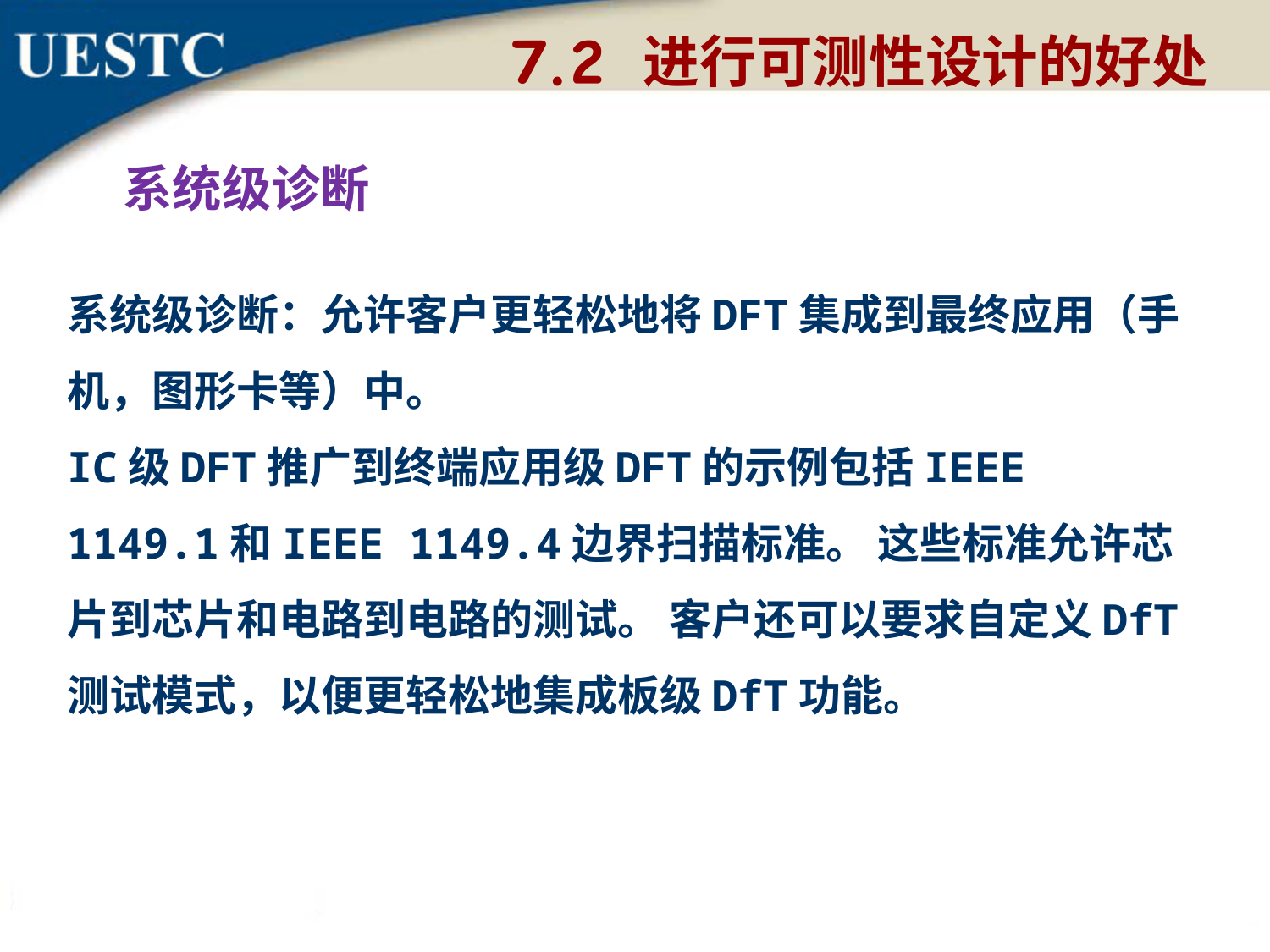

7.2 进行可测性设计的好处
系统级诊断
系统级诊断：允许客户更轻松地将DFT集成到最终应用（手机，图形卡等）中。
IC级DFT推广到终端应用级DFT的示例包括IEEE 1149.1和IEEE 1149.4边界扫描标准。 这些标准允许芯片到芯片和电路到电路的测试。 客户还可以要求自定义DfT测试模式，以便更轻松地集成板级DfT功能。